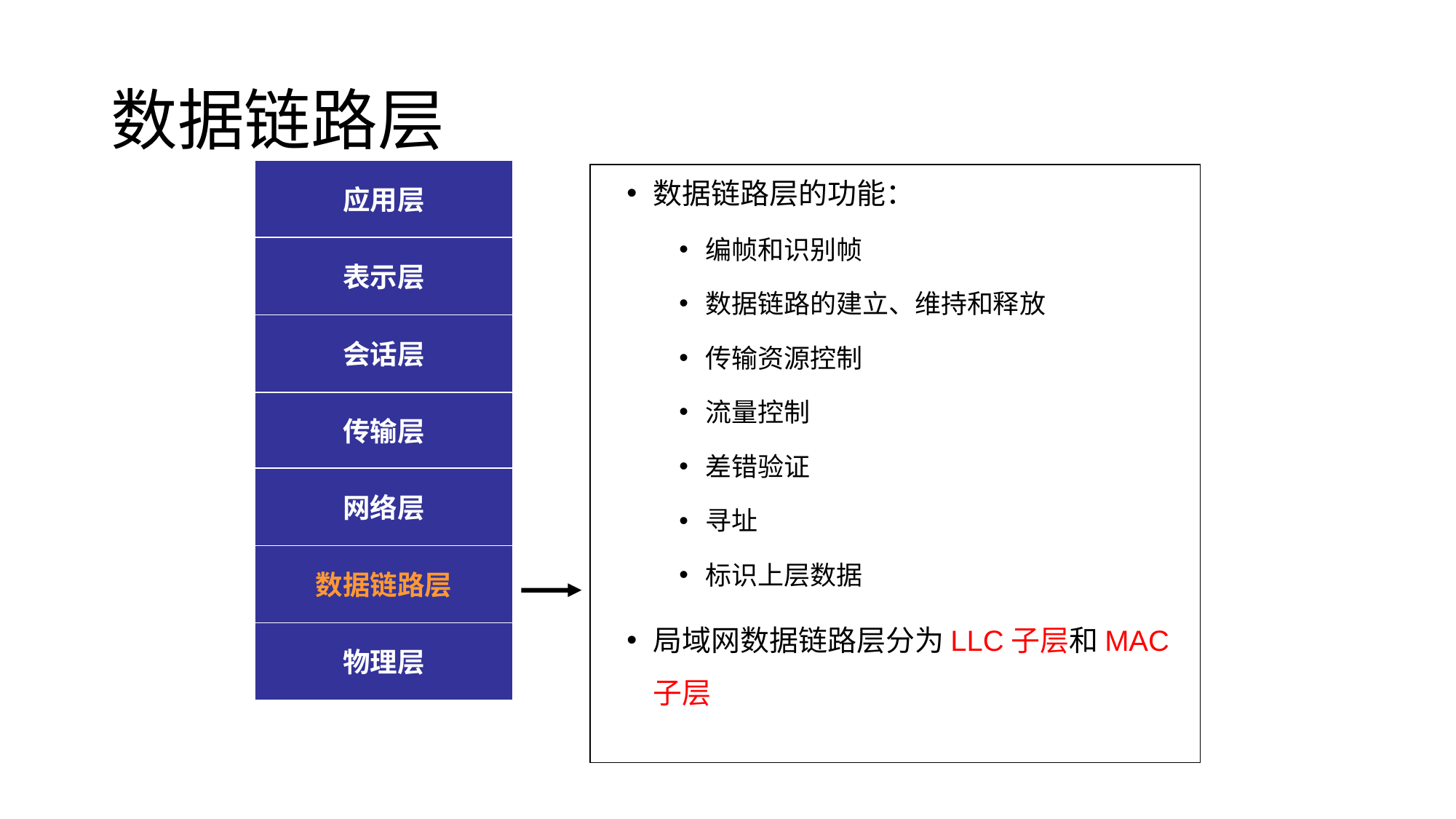

# 数据链路层
数据链路层的功能：
编帧和识别帧
数据链路的建立、维持和释放
传输资源控制
流量控制
差错验证
寻址
标识上层数据
局域网数据链路层分为LLC子层和MAC子层
应用层

表示层
会话层
传输层
网络层
数据链路层

物理层